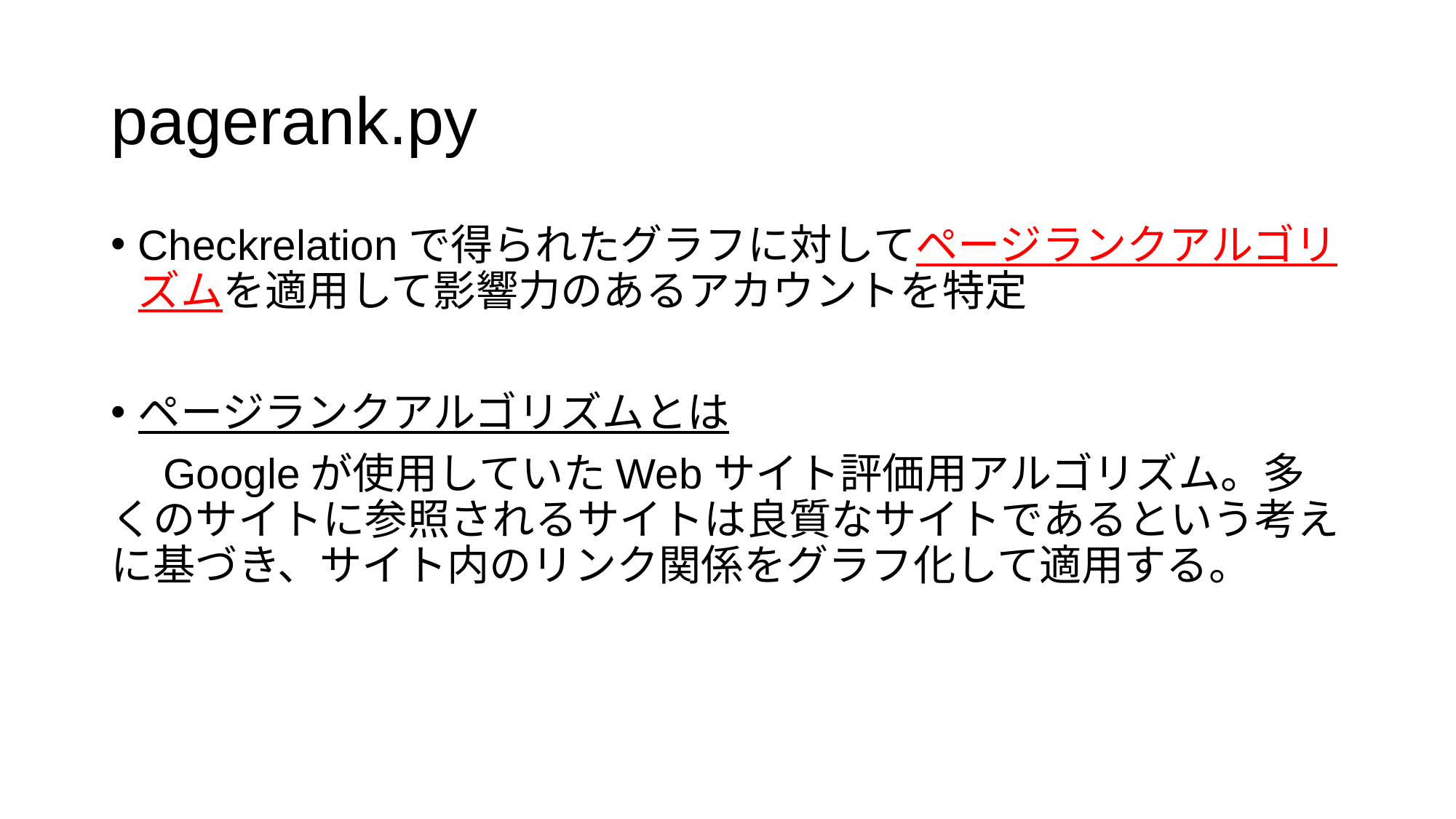

# pagerank.py
Checkrelationで得られたグラフに対してページランクアルゴリズムを適用して影響力のあるアカウントを特定

ページランクアルゴリズムとは
　Googleが使用していたWebサイト評価用アルゴリズム。多くのサイトに参照されるサイトは良質なサイトであるという考えに基づき、サイト内のリンク関係をグラフ化して適用する。